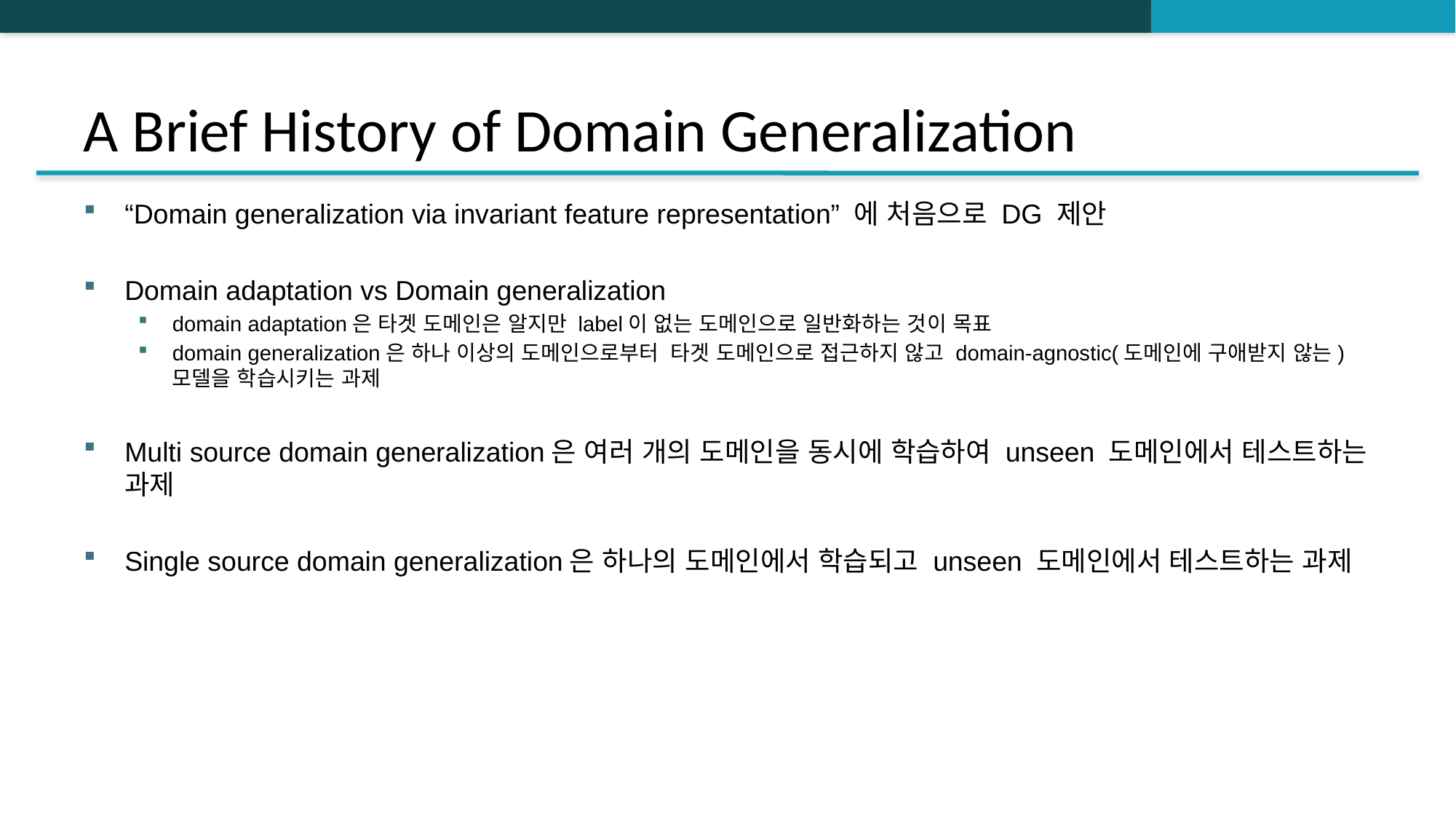

# A Brief History of Domain Generalization
“Domain generalization via invariant feature representation” 에 처음으로 DG 제안

Domain adaptation vs Domain generalization
domain adaptation은 타겟 도메인은 알지만 label이 없는 도메인으로 일반화하는 것이 목표
domain generalization은 하나 이상의 도메인으로부터  타겟 도메인으로 접근하지 않고 domain-agnostic(도메인에 구애받지 않는) 모델을 학습시키는 과제

Multi source domain generalization은 여러 개의 도메인을 동시에 학습하여 unseen 도메인에서 테스트하는 과제

Single source domain generalization은 하나의 도메인에서 학습되고 unseen 도메인에서 테스트하는 과제